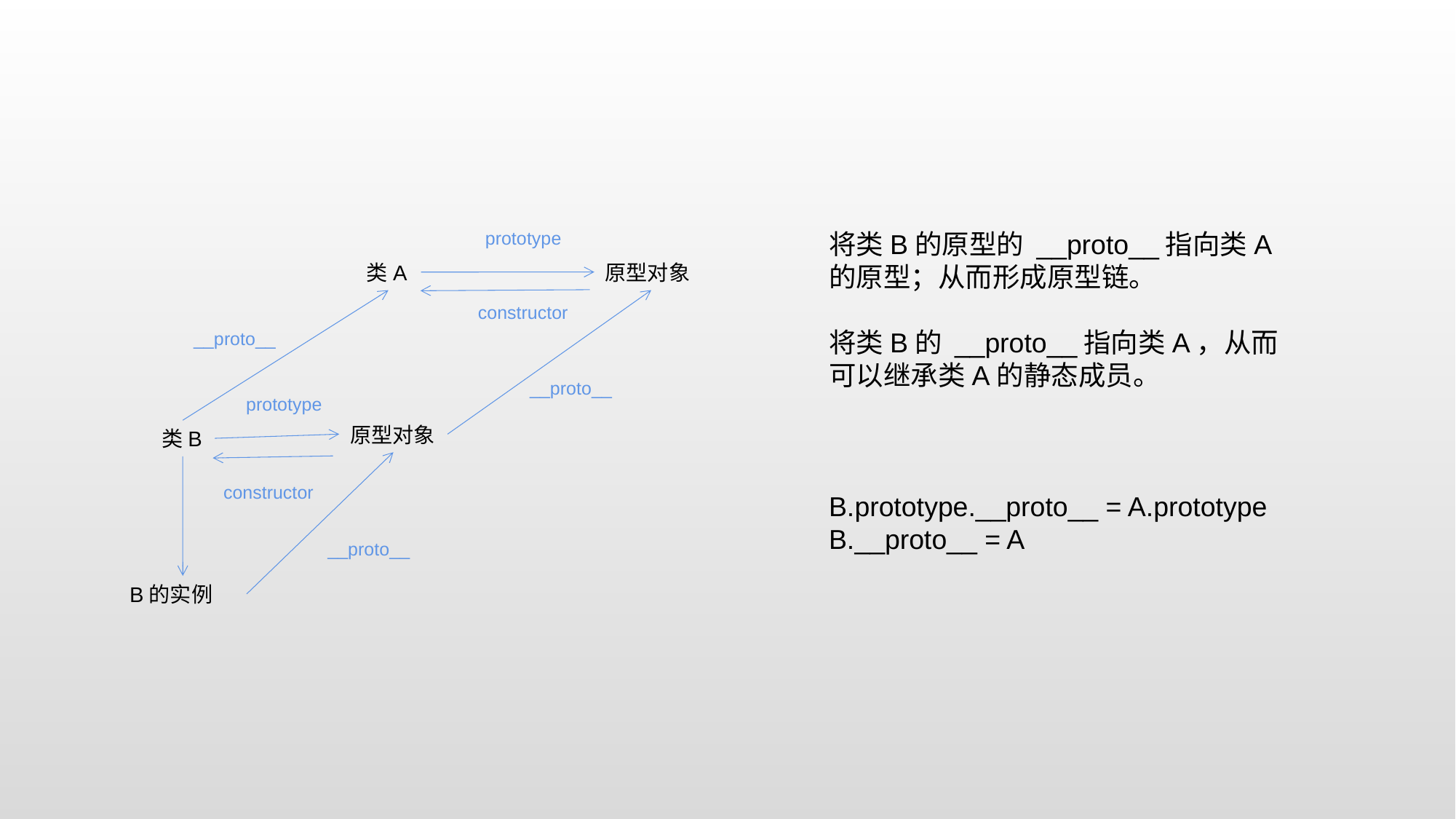

prototype
将类B的原型的 __proto__指向类A的原型；从而形成原型链。

将类B的 __proto__指向类A，从而可以继承类A的静态成员。

B.prototype.__proto__ = A.prototype
B.__proto__ = A
原型对象
类A
constructor
__proto__
__proto__
prototype
原型对象
类B
constructor
__proto__
B的实例